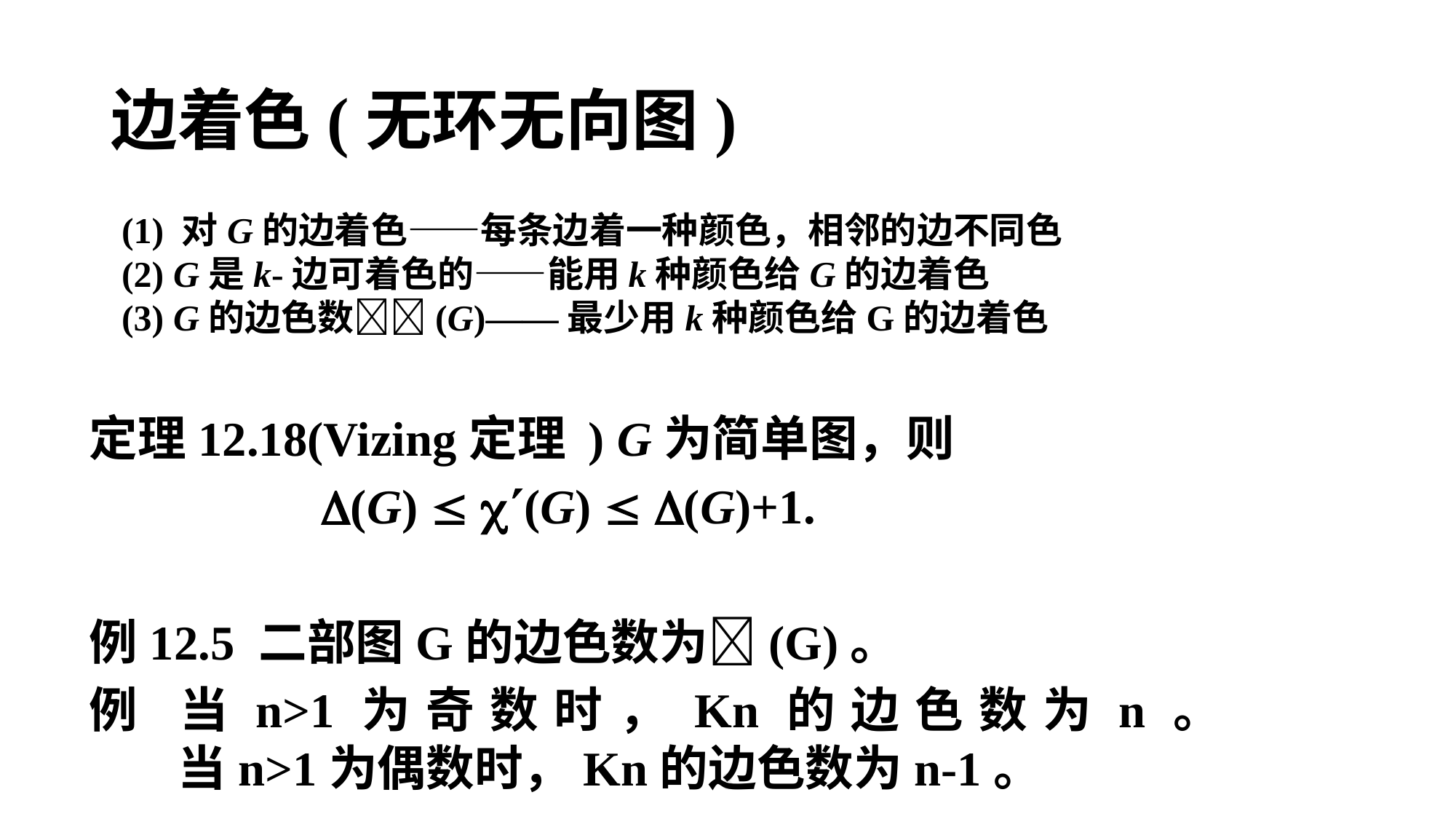

# 边着色(无环无向图)
(1) 对G的边着色——每条边着一种颜色，相邻的边不同色
(2) G是k-边可着色的——能用k种颜色给G的边着色
(3) G的边色数χ′(G)——最少用k种颜色给G的边着色
定理12.18(Vizing定理 ) G为简单图，则
                   Δ(G) ≤ χ′(G) ≤ Δ(G)+1.

例12.5 二部图G的边色数为Δ(G)。
例 当n>1为奇数时，Kn的边色数为n。
        当n>1为偶数时，Kn的边色数为n-1。
8